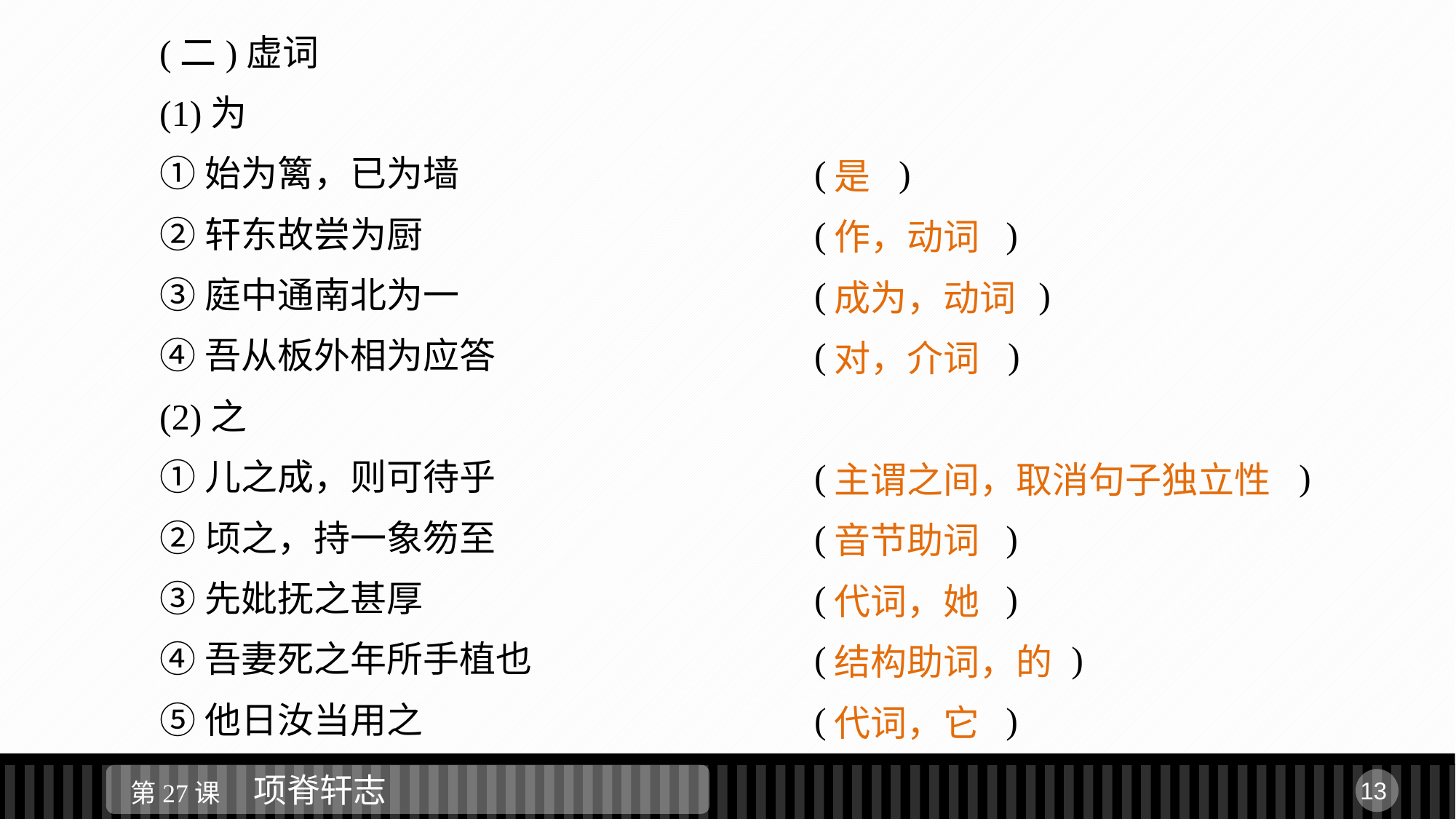

(二)虚词
(1)为
①始为篱，已为墙				(  　)
②轩东故尝为厨					(　  　　　)
③庭中通南北为一				(　      　　　)
④吾从板外相为应答			(  　　　　)
(2)之
①儿之成，则可待乎			(                                  　　　　)
②顷之，持一象笏至			(　　　　  )
③先妣抚之甚厚					(　　　　  )
④吾妻死之年所手植也			(　　　　          )
⑤他日汝当用之					(　　　　  )
是
作，动词
成为，动词
对，介词

主谓之间，取消句子独立性
音节助词
代词，她
结构助词，的
代词，它